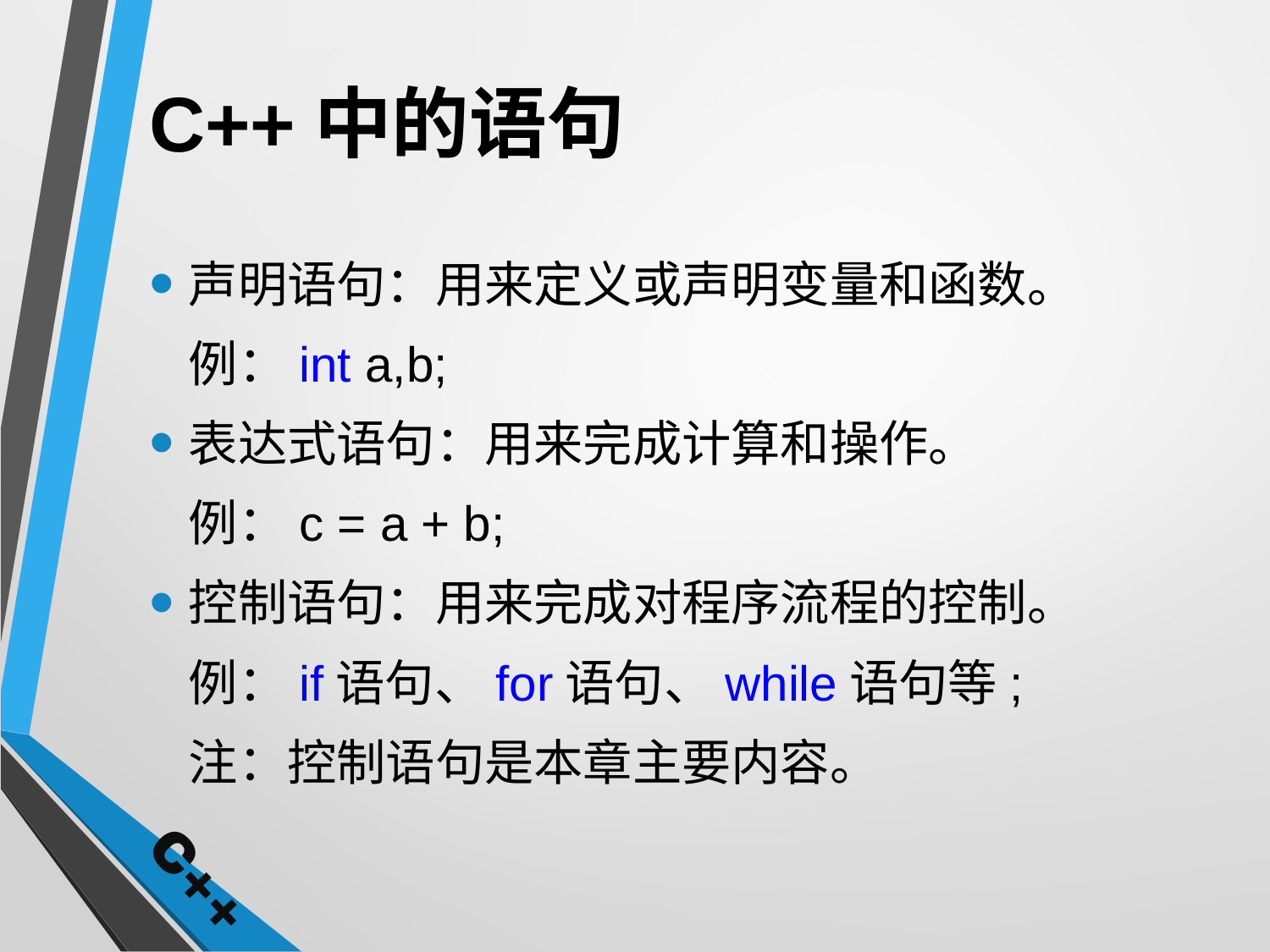

# C++中的语句
声明语句：用来定义或声明变量和函数。
	例：int a,b;
表达式语句：用来完成计算和操作。
	例：c = a + b;
控制语句：用来完成对程序流程的控制。
	例：if语句、for语句、while语句等;
	注：控制语句是本章主要内容。